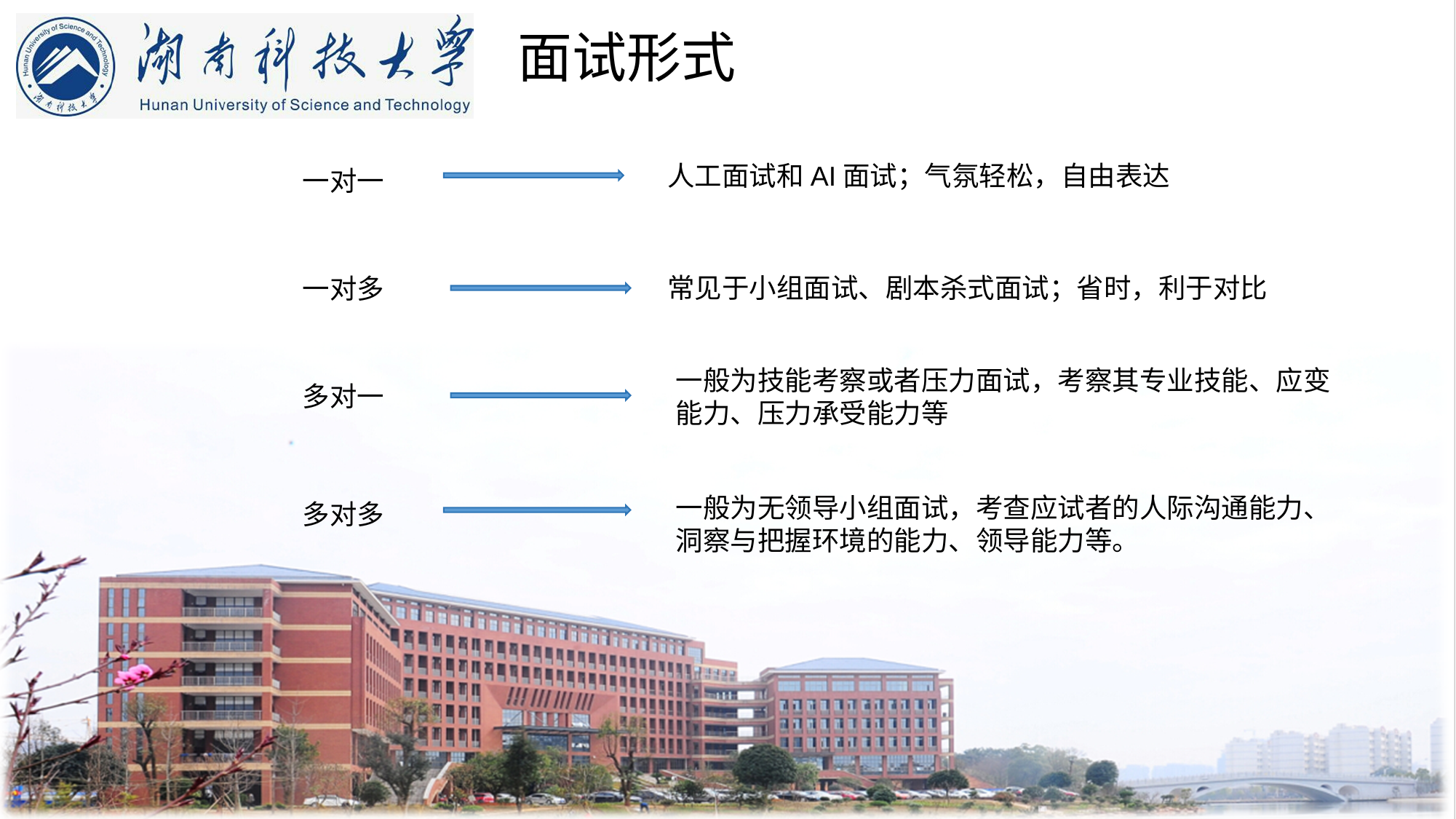

面试形式
人工面试和AI面试；气氛轻松，自由表达
一对一

常见于小组面试、剧本杀式面试；省时，利于对比
一对多

一般为技能考察或者压力面试，考察其专业技能、应变能力、压力承受能力等
多对一

一般为无领导小组面试，考查应试者的人际沟通能力、洞察与把握环境的能力、领导能力等。
多对多